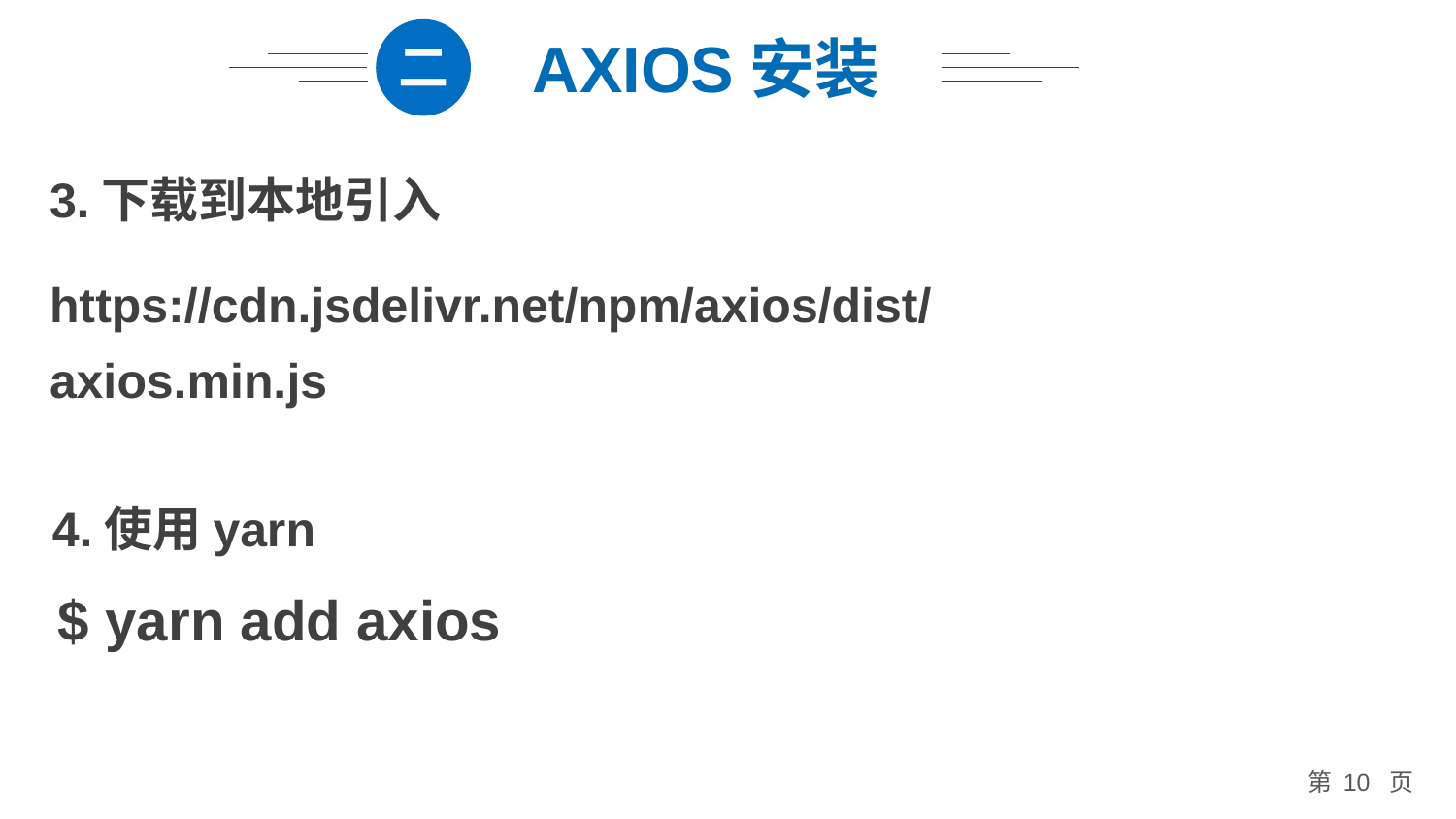

二
AXIOS安装
3.下载到本地引入
https://cdn.jsdelivr.net/npm/axios/dist/axios.min.js
4.使用yarn
$ yarn add axios